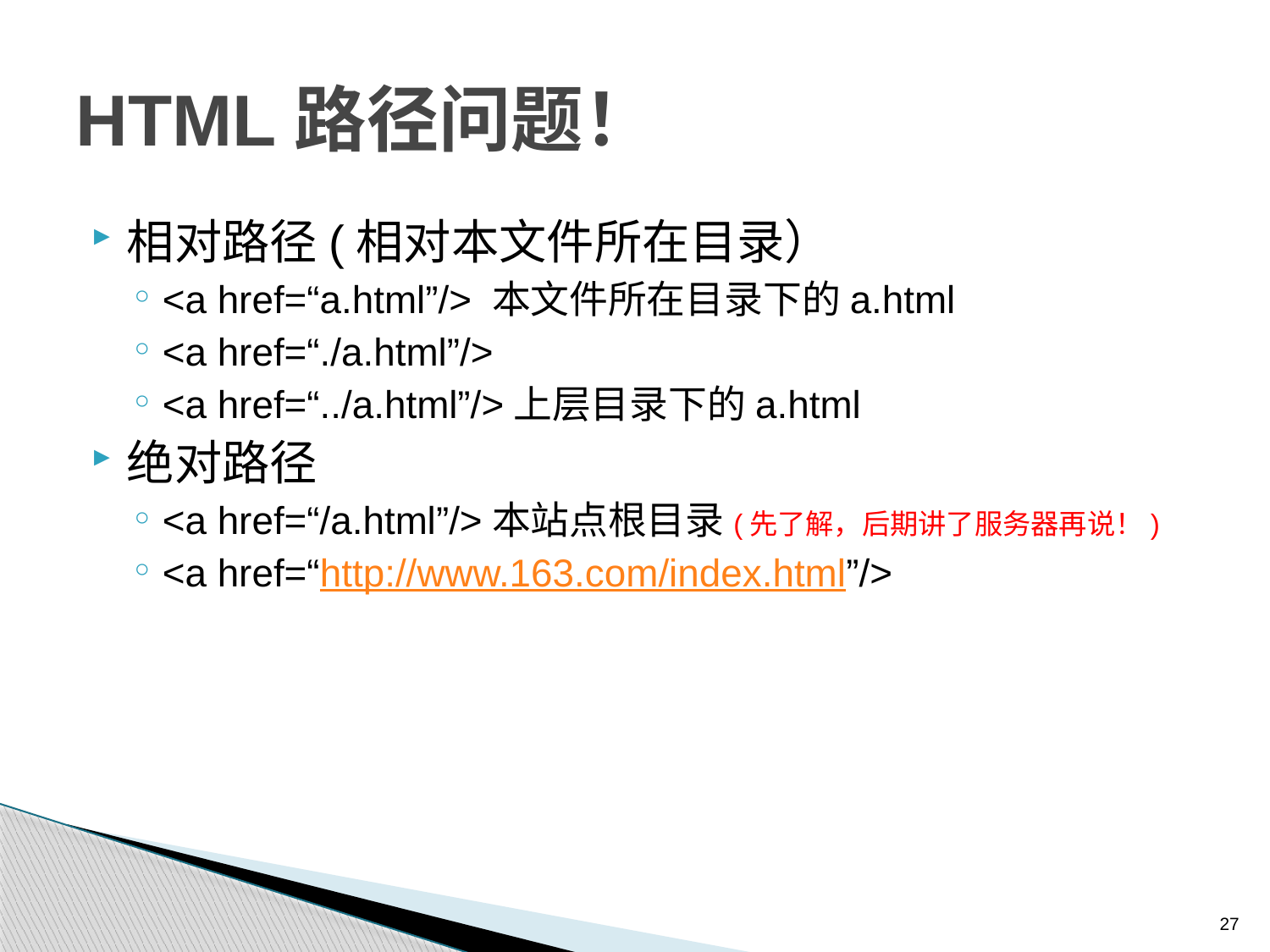

# HTML路径问题！
相对路径(相对本文件所在目录）
<a href=“a.html”/> 本文件所在目录下的a.html
<a href=“./a.html”/>
<a href=“../a.html”/>上层目录下的a.html
绝对路径
<a href=“/a.html”/>本站点根目录(先了解，后期讲了服务器再说！)
<a href=“http://www.163.com/index.html”/>
27